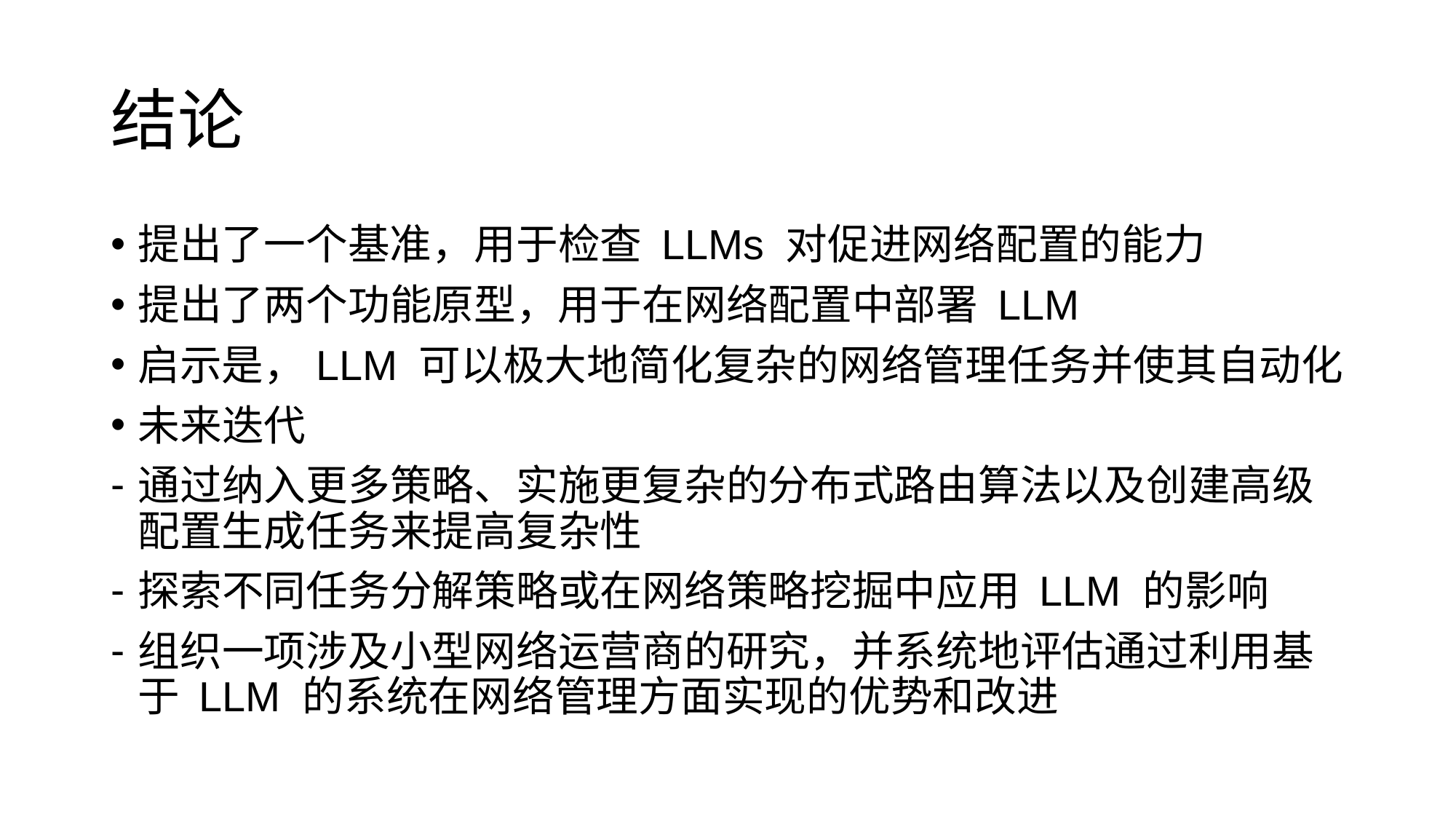

# 结论
提出了一个基准，用于检查 LLMs 对促进网络配置的能力
提出了两个功能原型，用于在网络配置中部署 LLM
启示是，LLM 可以极大地简化复杂的网络管理任务并使其自动化
未来迭代
通过纳入更多策略、实施更复杂的分布式路由算法以及创建高级配置生成任务来提高复杂性
探索不同任务分解策略或在网络策略挖掘中应用 LLM 的影响
组织一项涉及小型网络运营商的研究，并系统地评估通过利用基于 LLM 的系统在网络管理方面实现的优势和改进